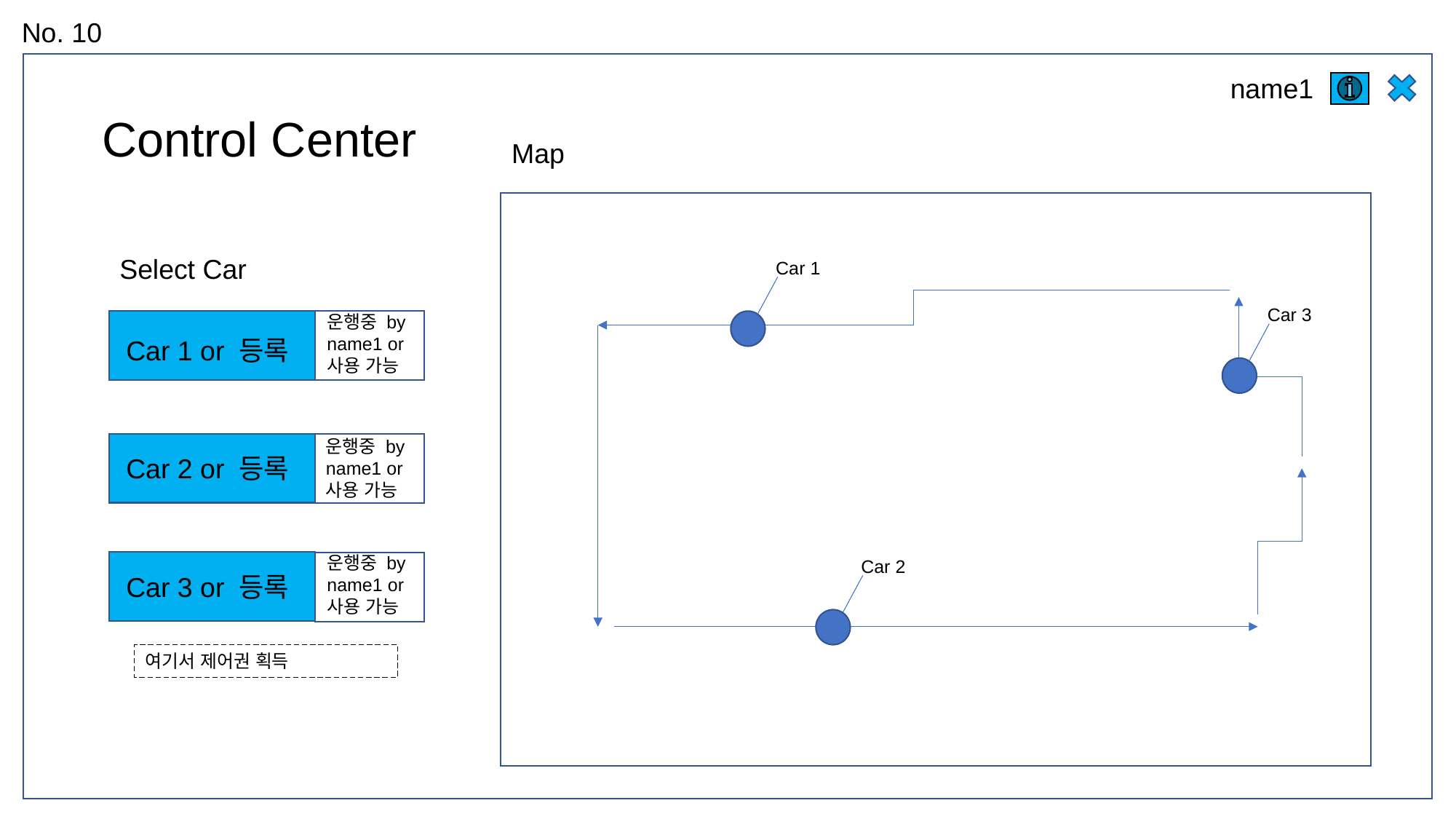

No. 10

name1

Control Center
Map

Select Car
Car 1
Car 3
운행중 by name1 or 사용 가능

Car 1 or 등록

운행중 by name1 or 사용 가능

Car 2 or 등록
운행중 by name1 or 사용 가능
Car 2

Car 3 or 등록

여기서 제어권 획득